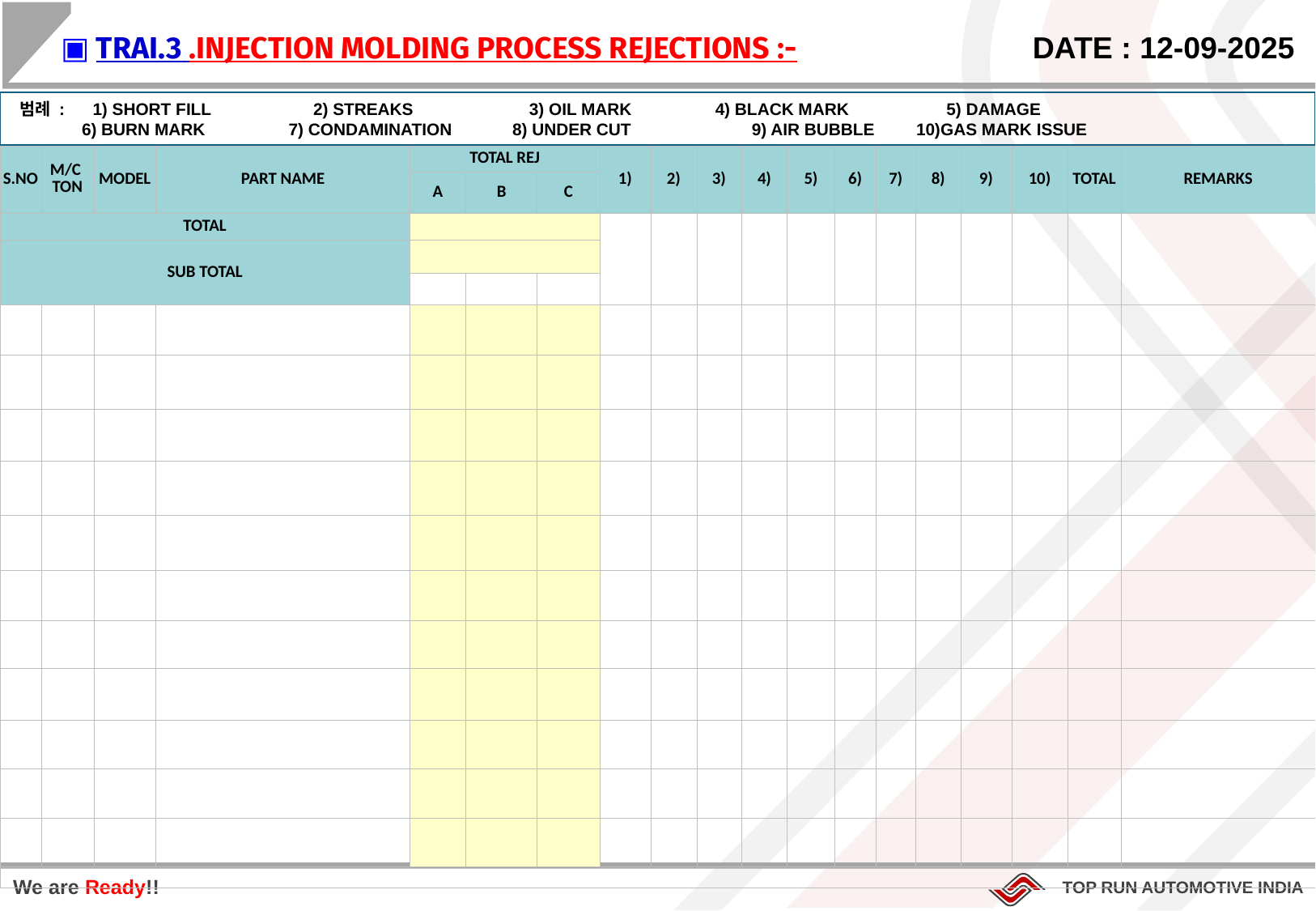

▣ TRAI.3 .INJECTION MOLDING PROCESS REJECTIONS :-
DATE : 12-09-2025
 범례 :      1) SHORT FILL                      2) STREAKS                         3) OIL MARK                  4) BLACK MARK                     5) DAMAGE
               6) BURN MARK                  7) CONDAMINATION             8) UNDER CUT                          9) AIR BUBBLE         10)GAS MARK ISSUE
| S.NO | M/C TON | MODEL | PART NAME | TOTAL REJ |  |  | 1) | 2) | 3) | 4) | 5) | 6) | 7) | 8) | 9) | 10) | TOTAL | REMARKS |
| --- | --- | --- | --- | --- | --- | --- | --- | --- | --- | --- | --- | --- | --- | --- | --- | --- | --- | --- |
|  |  |  |  | A | B | C |  |  |  |  |  |  |  |  |  |  |  |  |
| TOTAL |  |  |  |  |  |  |  |  |  |  |  |  |  |  |  |  |  |  |
| SUB TOTAL |  |  |  |  |  |  |  |  |  |  |  |  |  |  |  |  |  |  |
|  |  |  |  |  |  |  |  |  |  |  |  |  |  |  |  |  |  |  |
|  |  |  |  |  |  |  |  |  |  |  |  |  |  |  |  |  |  |  |
|  |  |  |  |  |  |  |  |  |  |  |  |  |  |  |  |  |  |  |
|  |  |  |  |  |  |  |  |  |  |  |  |  |  |  |  |  |  |  |
|  |  |  |  |  |  |  |  |  |  |  |  |  |  |  |  |  |  |  |
|  |  |  |  |  |  |  |  |  |  |  |  |  |  |  |  |  |  |  |
|  |  |  |  |  |  |  |  |  |  |  |  |  |  |  |  |  |  |  |
|  |  |  |  |  |  |  |  |  |  |  |  |  |  |  |  |  |  |  |
|  |  |  |  |  |  |  |  |  |  |  |  |  |  |  |  |  |  |  |
|  |  |  |  |  |  |  |  |  |  |  |  |  |  |  |  |  |  |  |
|  |  |  |  |  |  |  |  |  |  |  |  |  |  |  |  |  |  |  |
|  |  |  |  |  |  |  |  |  |  |  |  |  |  |  |  |  |  |  |
|  |  |  |  |  |  |  |  |  |  |  |  |  |  |  |  |  |  |  |